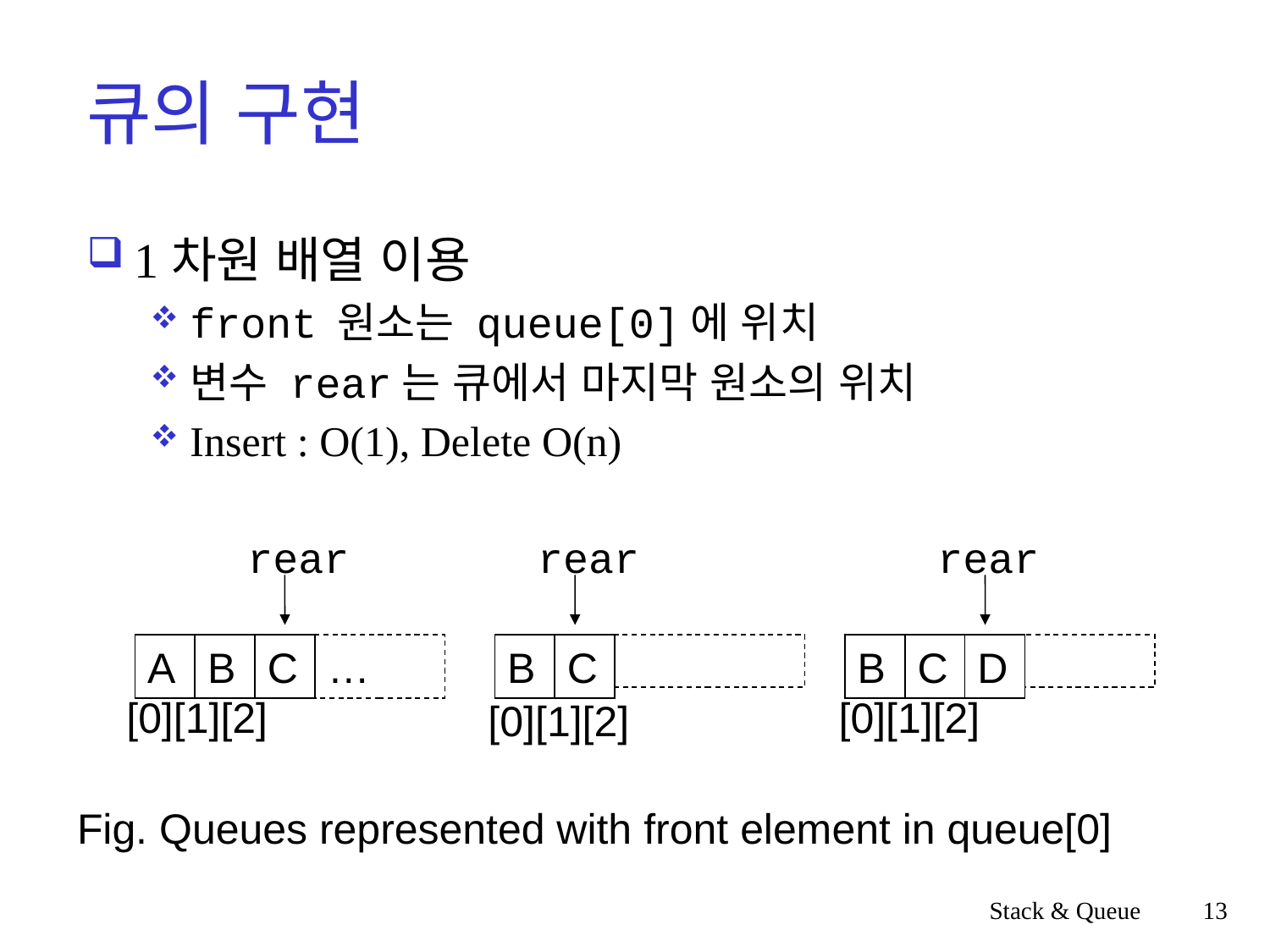

# 큐의 구현
1차원 배열 이용
front 원소는 queue[0]에 위치
변수 rear는 큐에서 마지막 원소의 위치
Insert : O(1), Delete O(n)
rear
rear
rear

A
B
C
…
B
C

B
C
D

[0][1][2]
[0][1][2]
[0][1][2]
Fig. Queues represented with front element in queue[0]
Stack & Queue
13